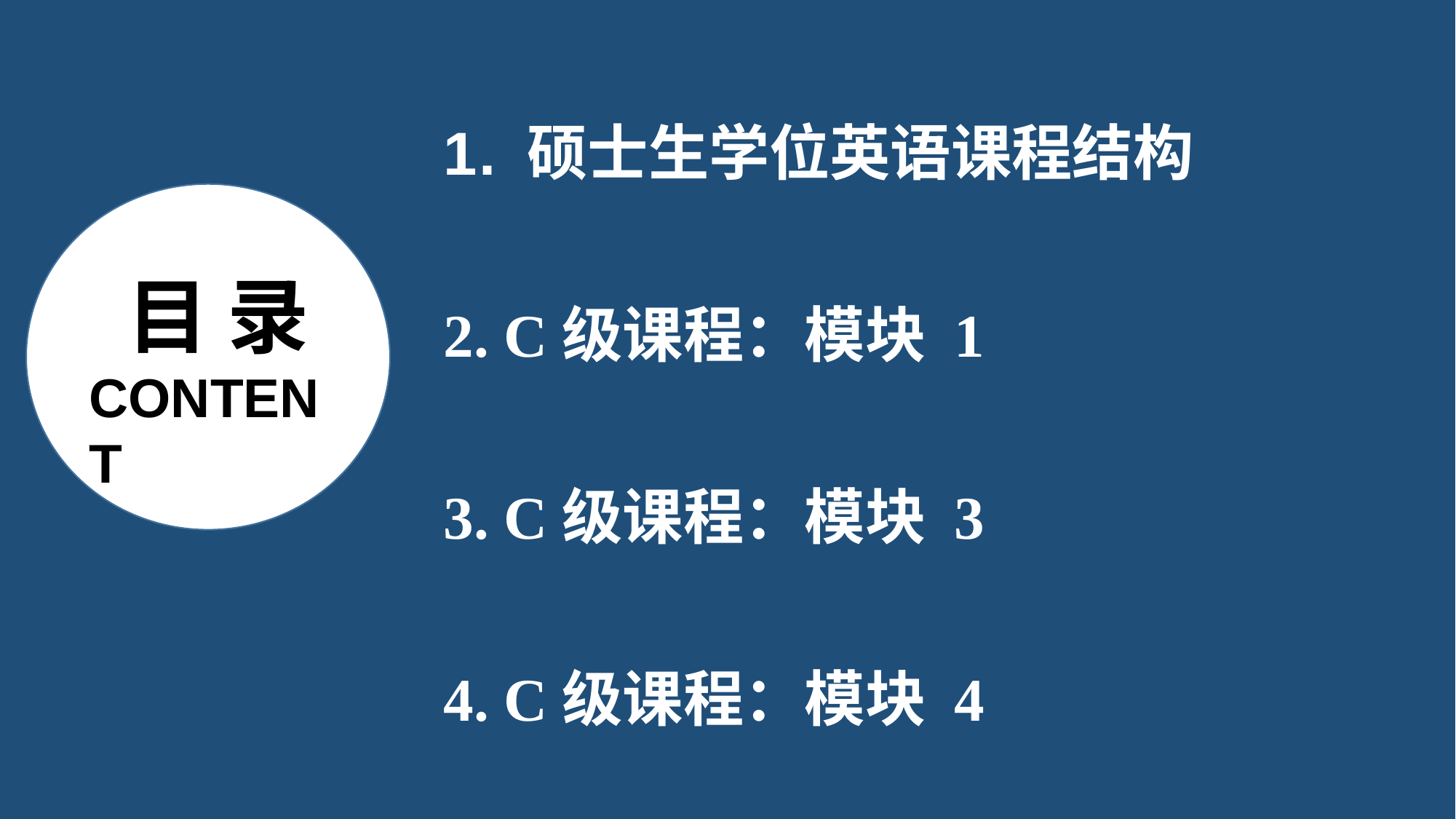

硕士生学位英语课程结构
 C级课程：模块 1
 C级课程：模块 3
 C级课程：模块 4

 目 录
CONTENT